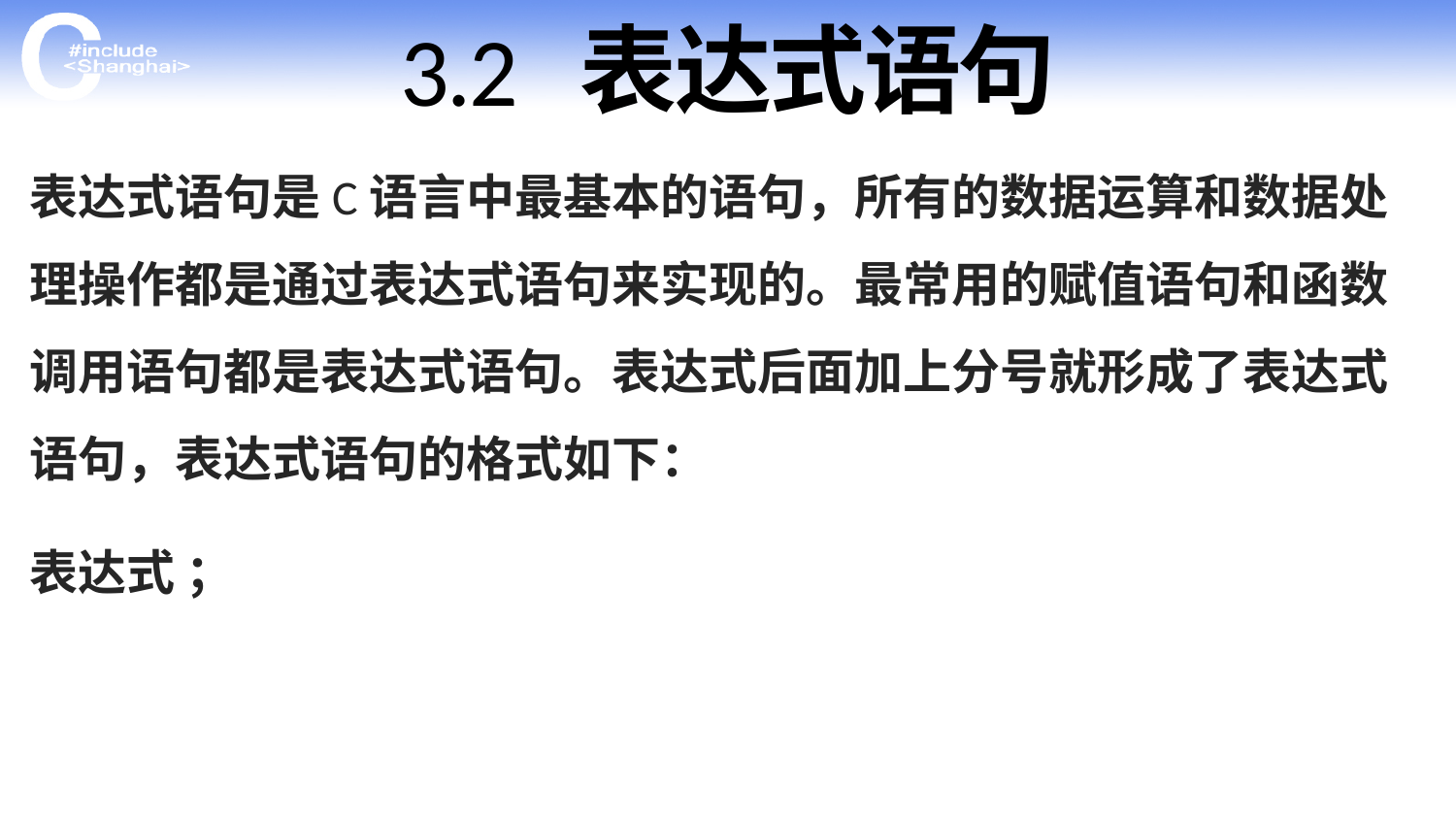

# 3.2  表达式语句
表达式语句是C语言中最基本的语句，所有的数据运算和数据处理操作都是通过表达式语句来实现的。最常用的赋值语句和函数调用语句都是表达式语句。表达式后面加上分号就形成了表达式语句，表达式语句的格式如下：
表达式 ；